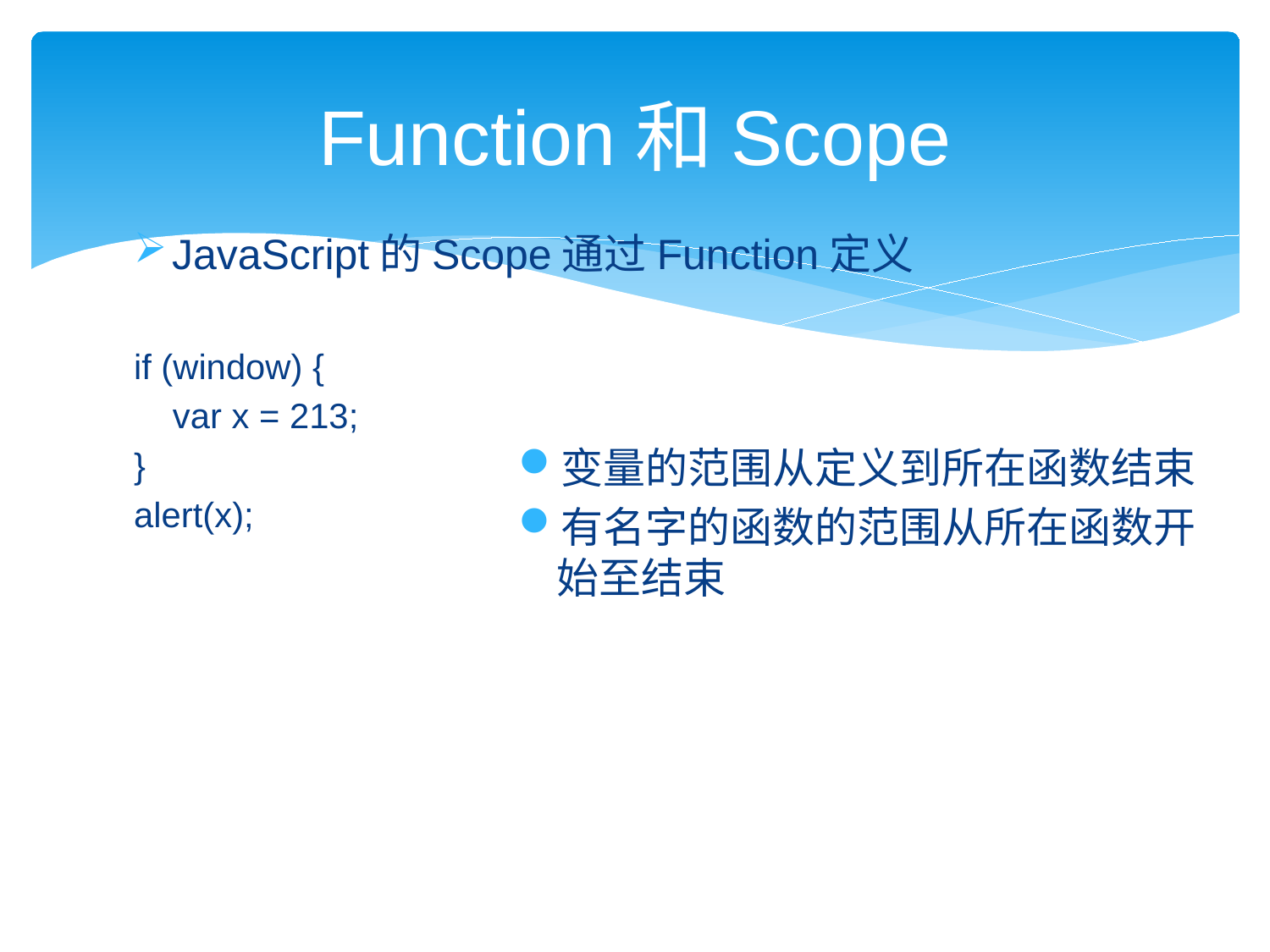

# Function和Scope
JavaScript的Scope通过Function定义

if (window) {
    var x = 213;
}
alert(x);

变量的范围从定义到所在函数结束
有名字的函数的范围从所在函数开始至结束